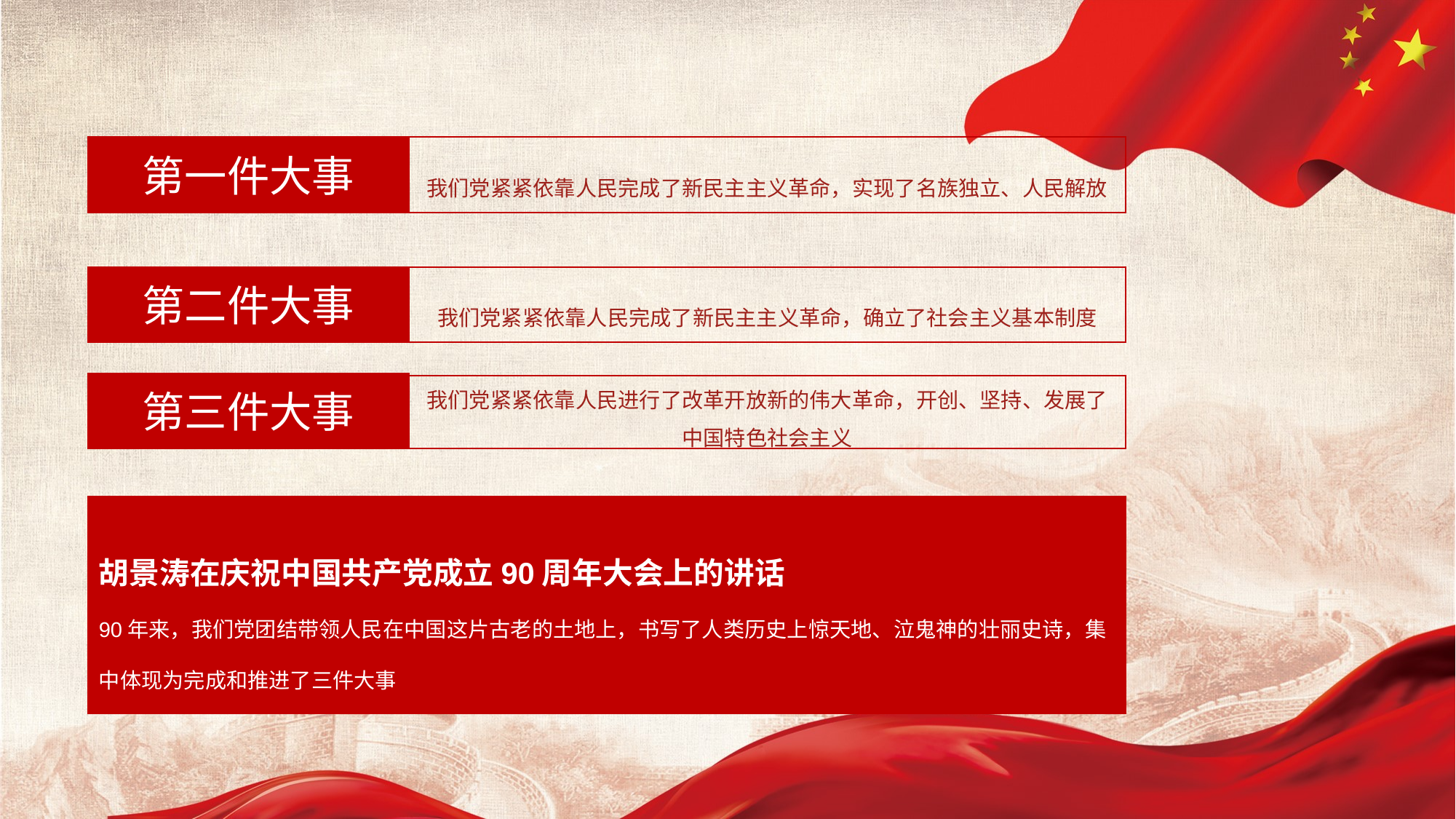

第一件大事
我们党紧紧依靠人民完成了新民主主义革命，实现了名族独立、人民解放
第二件大事
我们党紧紧依靠人民完成了新民主主义革命，确立了社会主义基本制度
第三件大事
我们党紧紧依靠人民进行了改革开放新的伟大革命，开创、坚持、发展了中国特色社会主义
胡景涛在庆祝中国共产党成立90周年大会上的讲话
90年来，我们党团结带领人民在中国这片古老的土地上，书写了人类历史上惊天地、泣鬼神的壮丽史诗，集中体现为完成和推进了三件大事